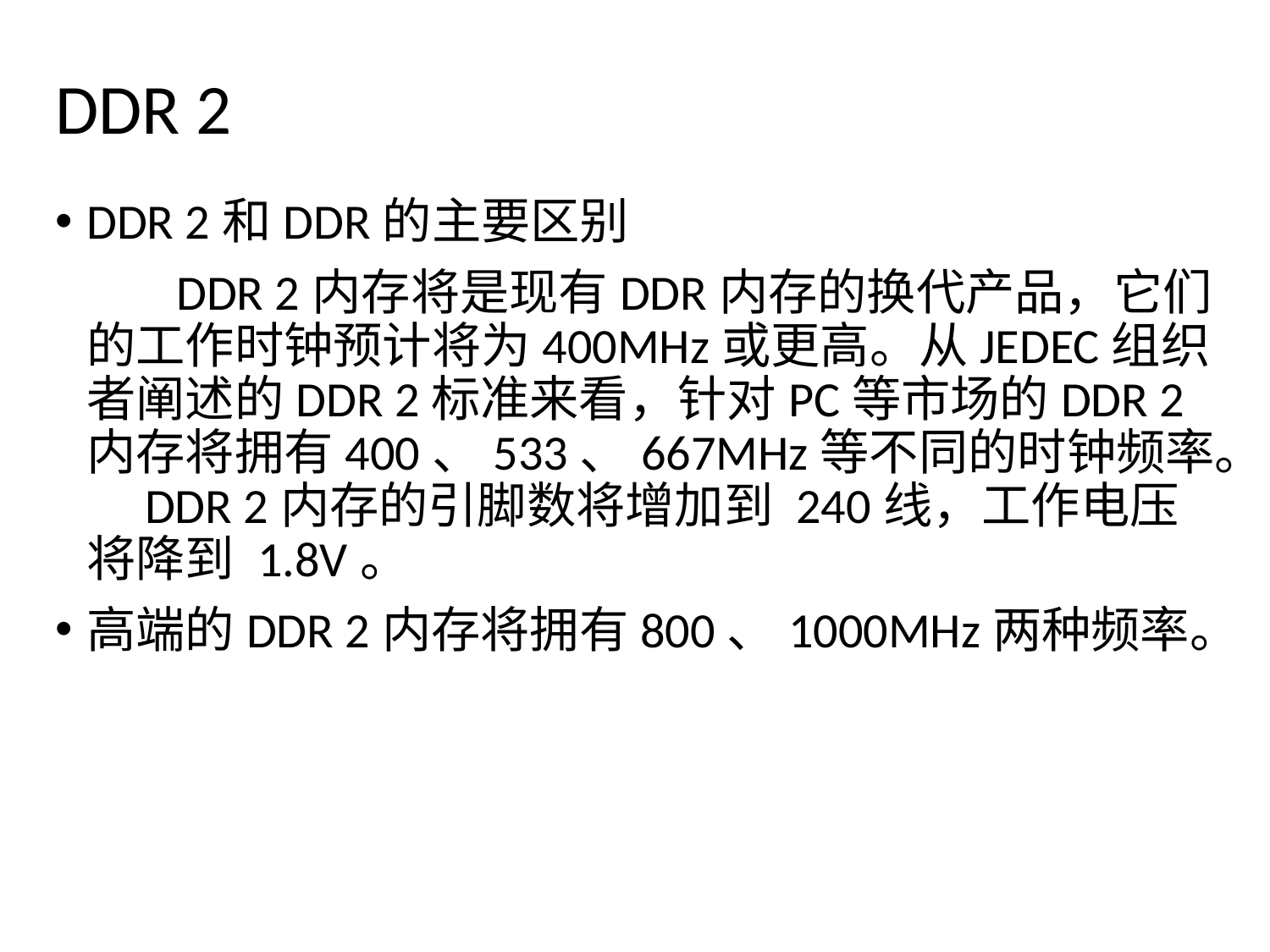

# DDR 2
DDR 2和DDR的主要区别
　　 DDR 2内存将是现有DDR内存的换代产品，它们的工作时钟预计将为400MHz或更高。从JEDEC组织者阐述的DDR 2标准来看，针对PC等市场的DDR 2内存将拥有400、533、667MHz等不同的时钟频率。
        DDR 2内存的引脚数将增加到 240线，工作电压将降到 1.8V。
高端的DDR 2内存将拥有800、1000MHz两种频率。